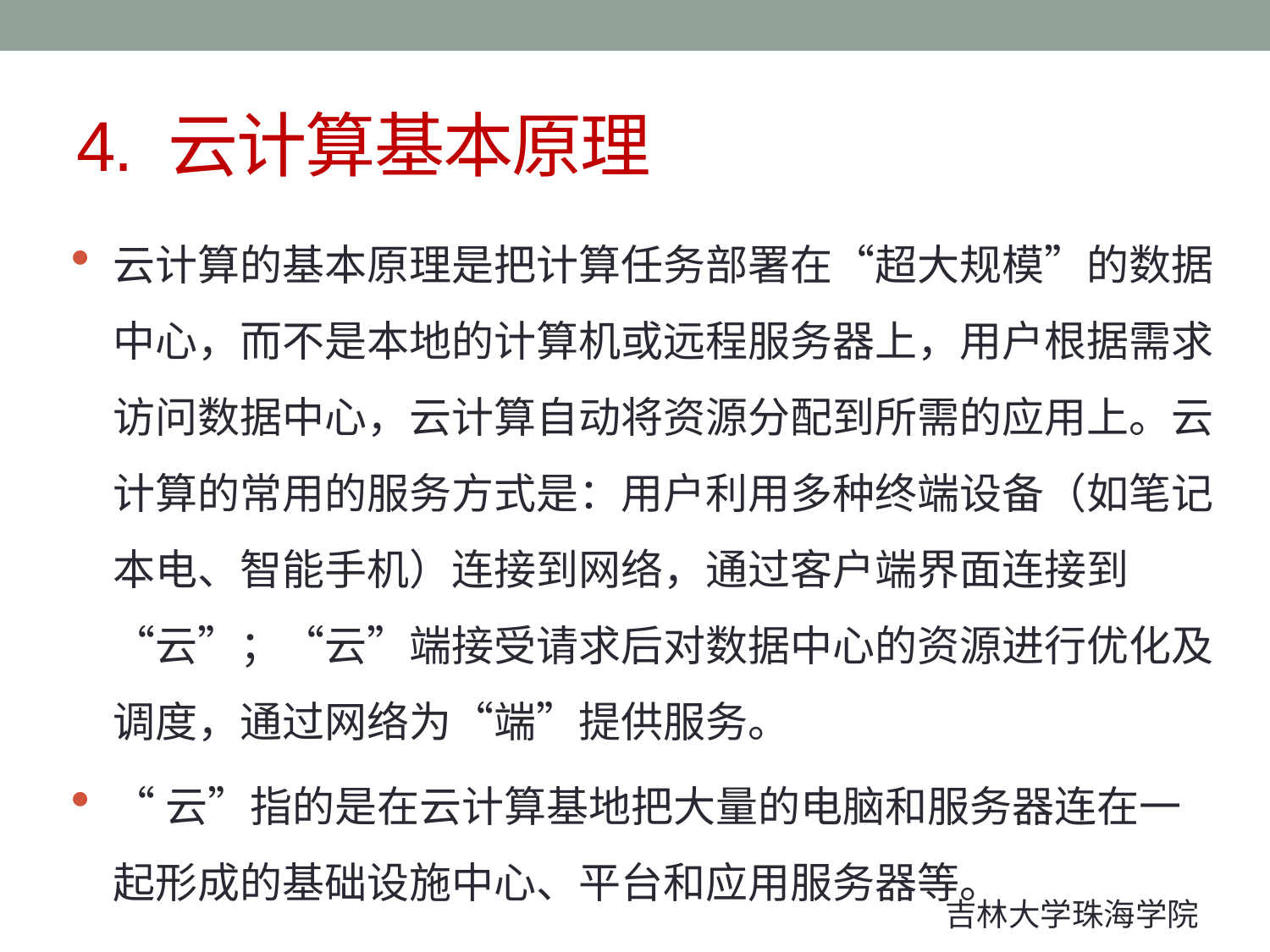

# 4. 云计算基本原理
云计算的基本原理是把计算任务部署在“超大规模”的数据中心，而不是本地的计算机或远程服务器上，用户根据需求访问数据中心，云计算自动将资源分配到所需的应用上。云计算的常用的服务方式是：用户利用多种终端设备（如笔记本电、智能手机）连接到网络，通过客户端界面连接到“云”；“云”端接受请求后对数据中心的资源进行优化及调度，通过网络为“端”提供服务。
“云”指的是在云计算基地把大量的电脑和服务器连在一起形成的基础设施中心、平台和应用服务器等。